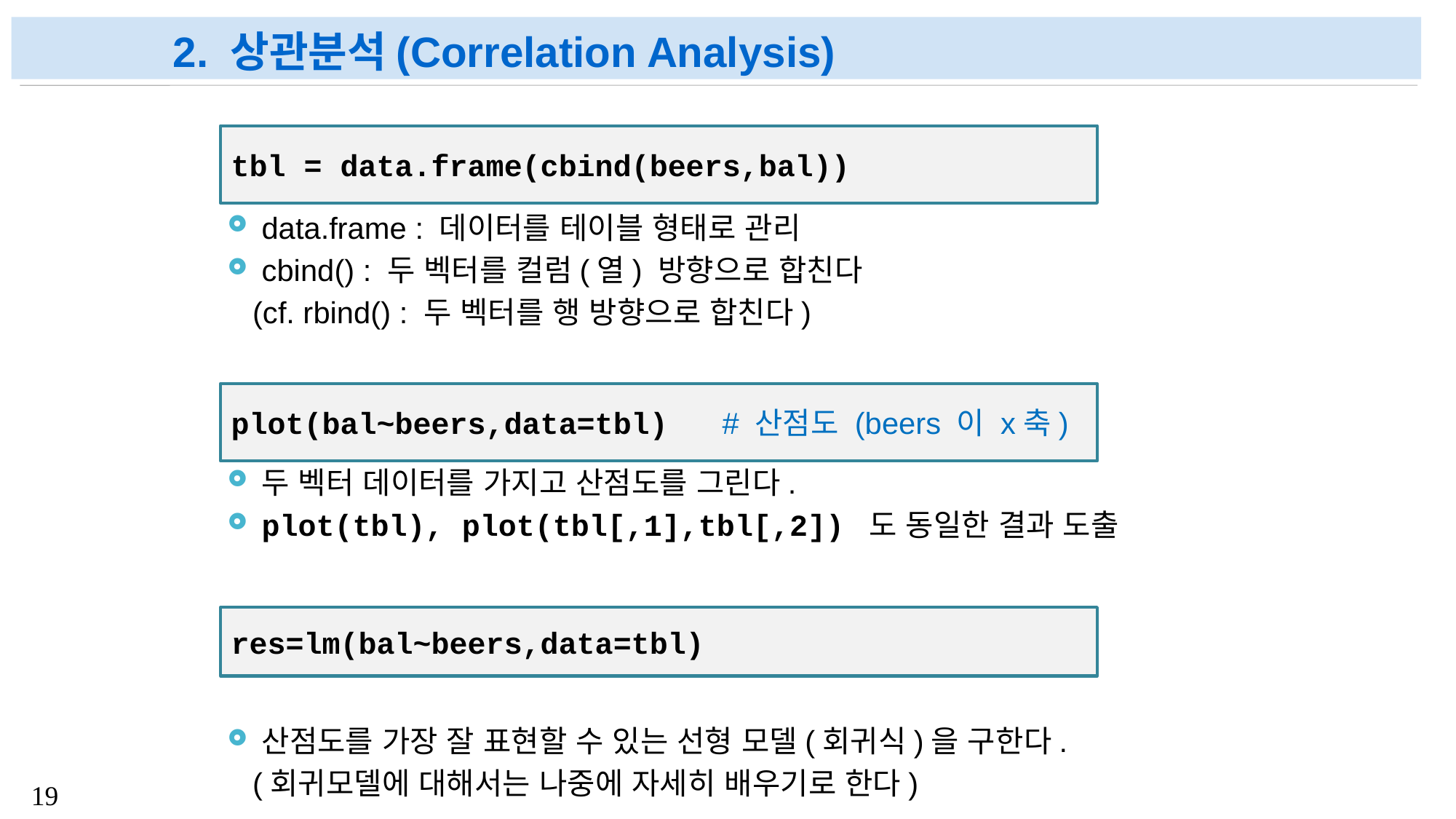

# 2. 상관분석(Correlation Analysis)

data.frame : 데이터를 테이블 형태로 관리
cbind() : 두 벡터를 컬럼(열) 방향으로 합친다
   (cf. rbind() : 두 벡터를 행 방향으로 합친다)

두 벡터 데이터를 가지고 산점도를 그린다.
plot(tbl), plot(tbl[,1],tbl[,2]) 도 동일한 결과 도출

산점도를 가장 잘 표현할 수 있는 선형 모델(회귀식)을 구한다.
   (회귀모델에 대해서는 나중에 자세히 배우기로 한다)
tbl = data.frame(cbind(beers,bal))
plot(bal~beers,data=tbl)   # 산점도 (beers 이 x축)
res=lm(bal~beers,data=tbl)